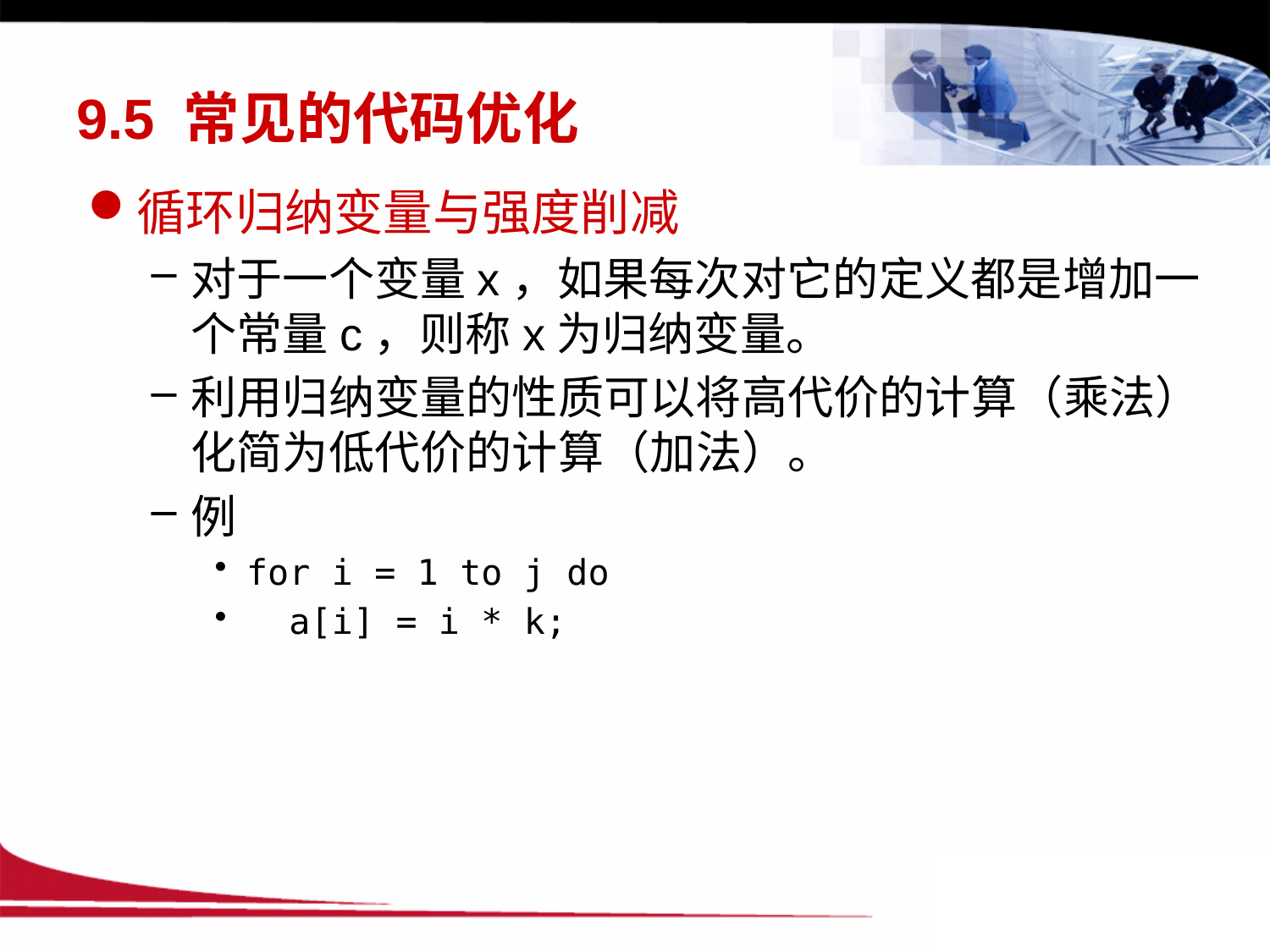

# 9.5 常见的代码优化
循环归纳变量与强度削减
对于一个变量x，如果每次对它的定义都是增加一个常量c，则称x为归纳变量。
利用归纳变量的性质可以将高代价的计算（乘法）化简为低代价的计算（加法）。
例
for i = 1 to j do
  a[i] = i * k;